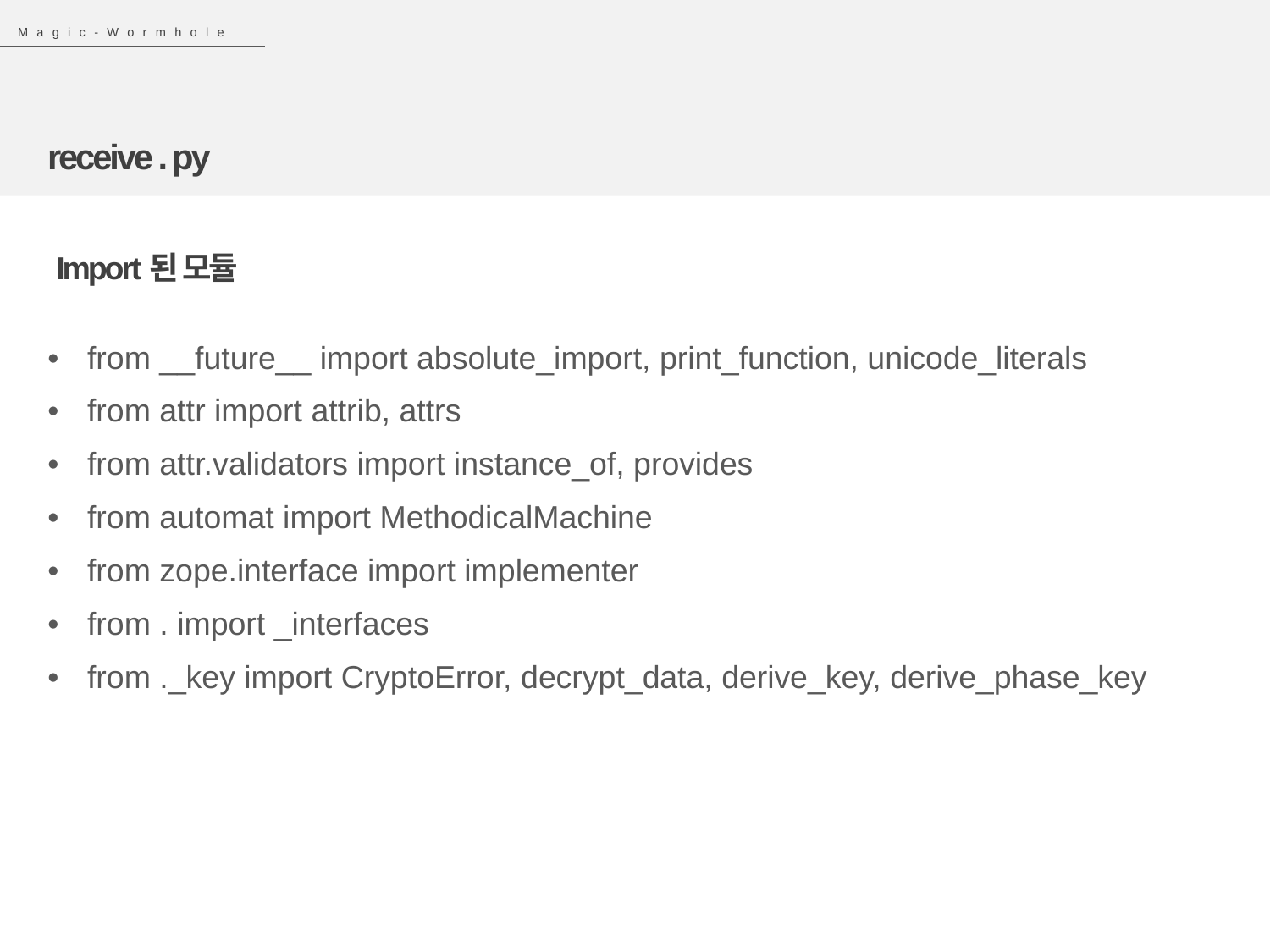

Magic-Wormhole
receive . py
 Import된 모듈
| from \_\_future\_\_ import absolute\_import, print\_function, unicode\_literals from attr import attrib, attrs from attr.validators import instance\_of, provides from automat import MethodicalMachine from zope.interface import implementer from . import \_interfaces from .\_key import CryptoError, decrypt\_data, derive\_key, derive\_phase\_key |
| --- |